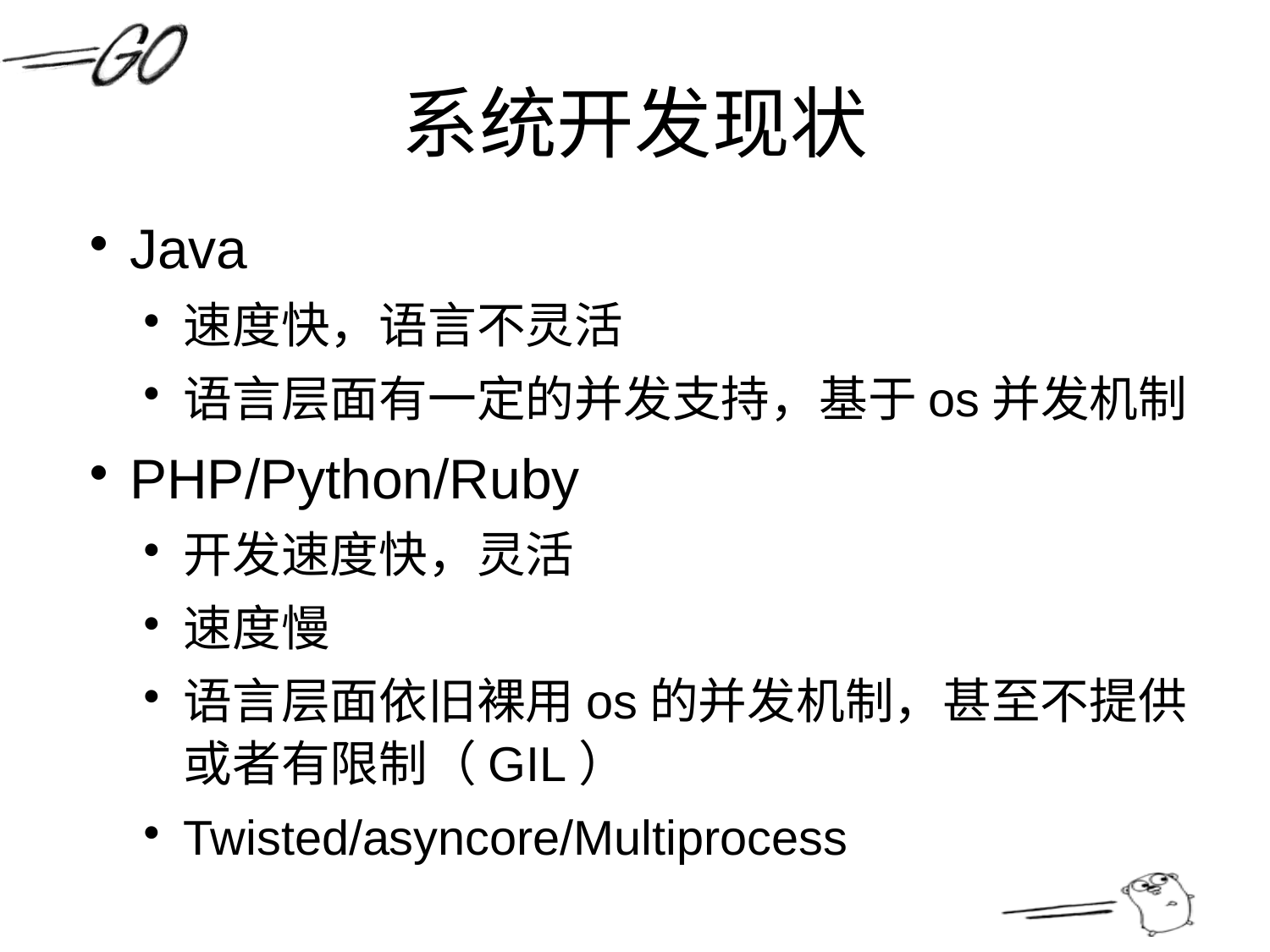

系统开发现状
Java
速度快，语言不灵活
语言层面有一定的并发支持，基于os并发机制
PHP/Python/Ruby
开发速度快，灵活
速度慢
语言层面依旧裸用os的并发机制，甚至不提供或者有限制（GIL）
Twisted/asyncore/Multiprocess